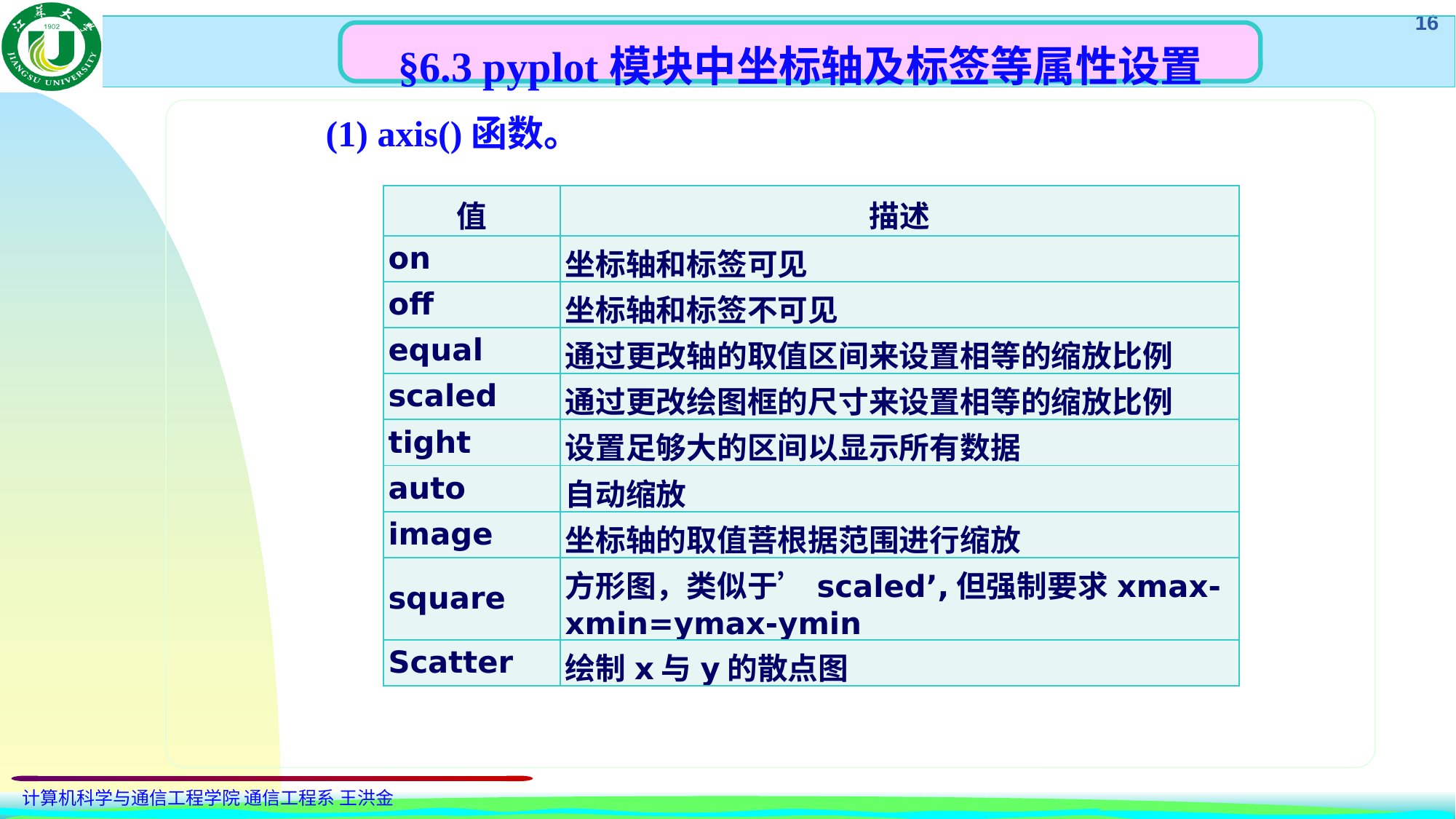

§6.3 pyplot模块中坐标轴及标签等属性设置
(1) axis()函数。
| 值 | 描述 |
| --- | --- |
| on | 坐标轴和标签可见 |
| off | 坐标轴和标签不可见 |
| equal | 通过更改轴的取值区间来设置相等的缩放比例 |
| scaled | 通过更改绘图框的尺寸来设置相等的缩放比例 |
| tight | 设置足够大的区间以显示所有数据 |
| auto | 自动缩放 |
| image | 坐标轴的取值菩根据范围进行缩放 |
| square | 方形图，类似于’scaled’,但强制要求xmax-xmin=ymax-ymin |
| Scatter | 绘制x与y的散点图 |